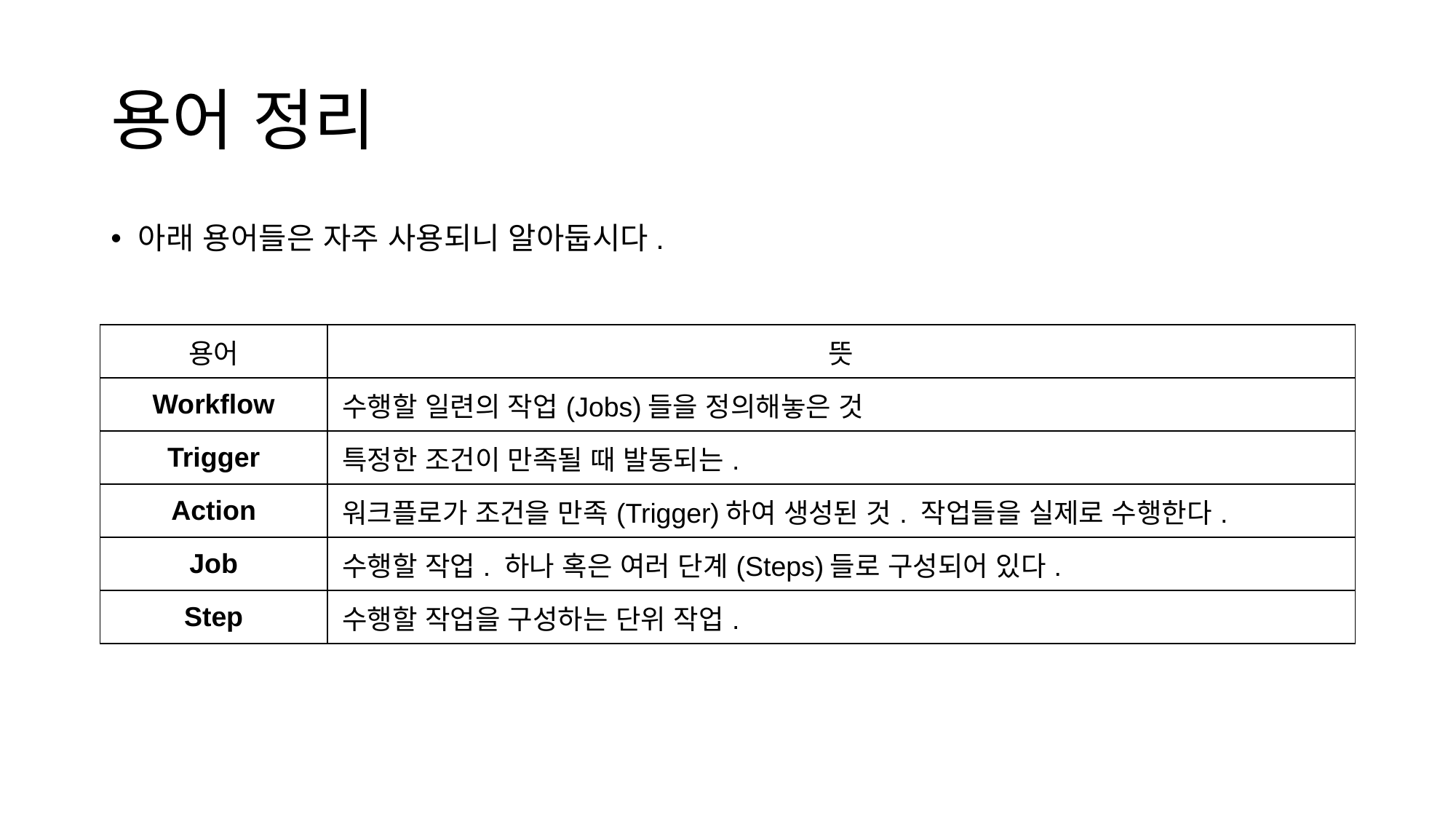

# 용어 정리
아래 용어들은 자주 사용되니 알아둡시다.
| 용어 | 뜻 |
| --- | --- |
| Workflow | 수행할 일련의 작업(Jobs)들을 정의해놓은 것 |
| Trigger | 특정한 조건이 만족될 때 발동되는. |
| Action | 워크플로가 조건을 만족(Trigger)하여 생성된 것. 작업들을 실제로 수행한다. |
| Job | 수행할 작업. 하나 혹은 여러 단계(Steps)들로 구성되어 있다. |
| Step | 수행할 작업을 구성하는 단위 작업. |